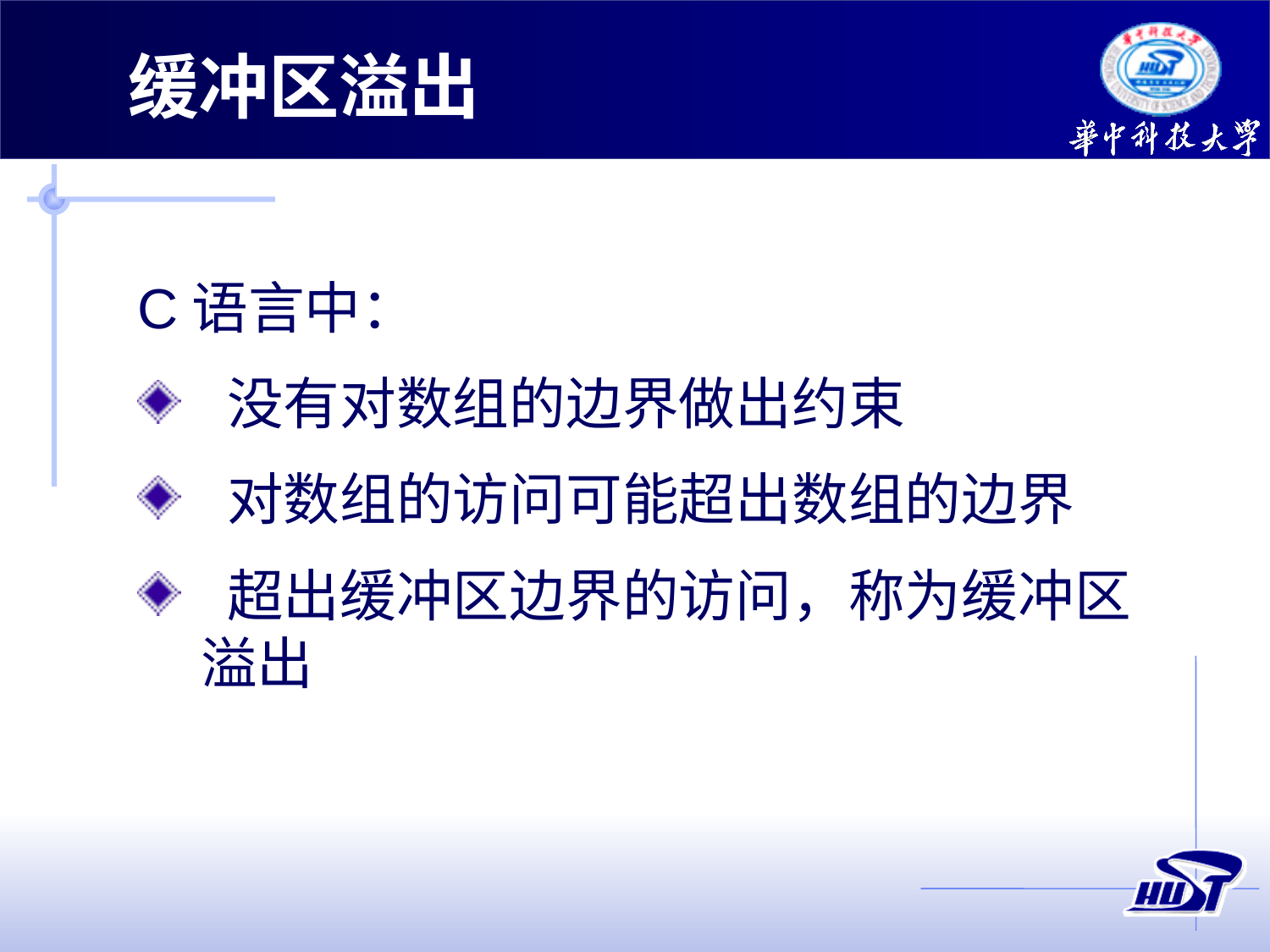

缓冲区溢出
C语言中：
 没有对数组的边界做出约束
 对数组的访问可能超出数组的边界
 超出缓冲区边界的访问，称为缓冲区溢出